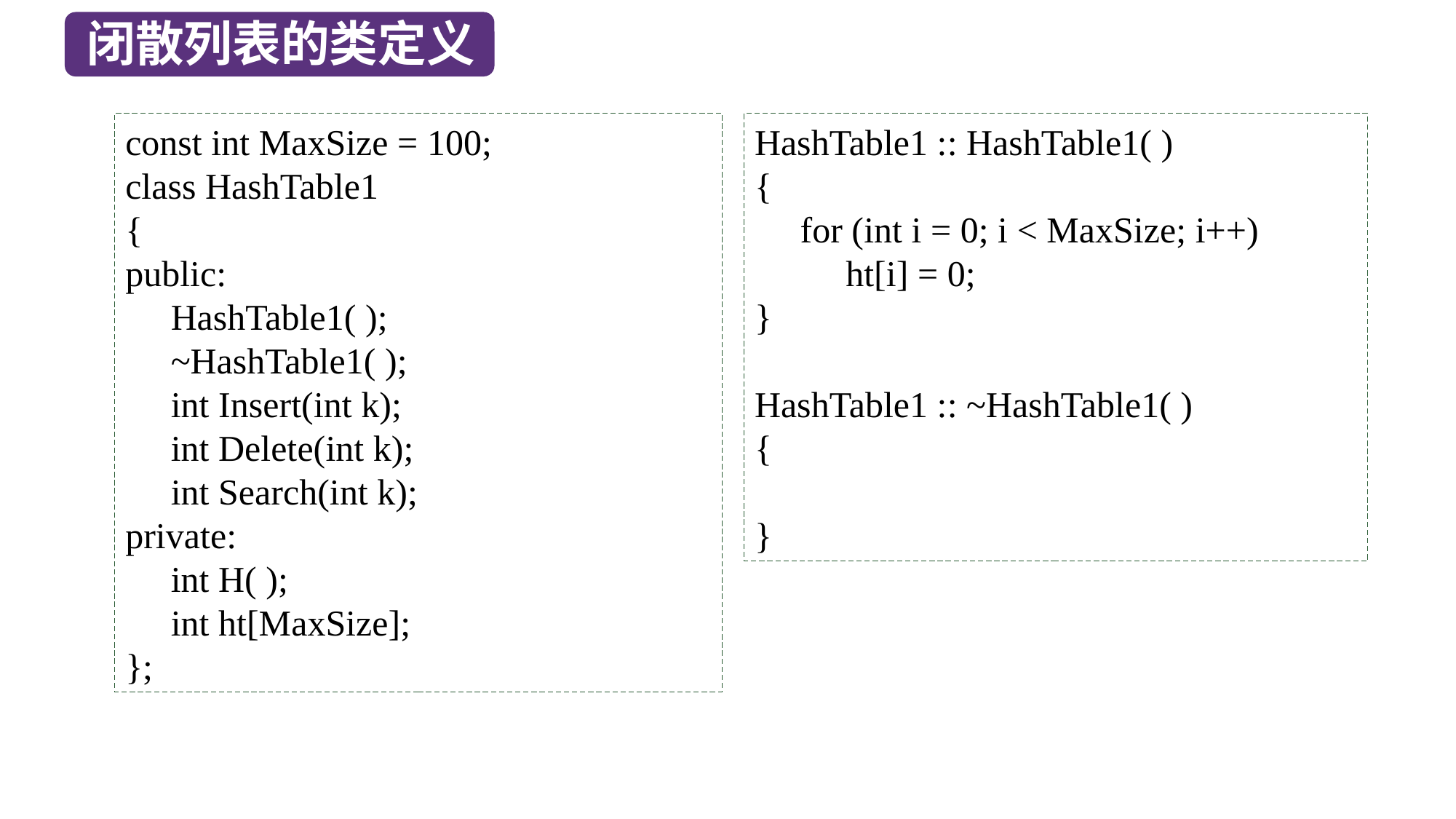

闭散列表的类定义

const int MaxSize = 100;
class HashTable1
{
public:
     HashTable1( );
     ~HashTable1( );
     int Insert(int k);
     int Delete(int k);
     int Search(int k);
private:
     int H( );
     int ht[MaxSize];
};
HashTable1 :: HashTable1( )
{
     for (int i = 0; i < MaxSize; i++)
          ht[i] = 0;
}

HashTable1 :: ~HashTable1( )
{

}